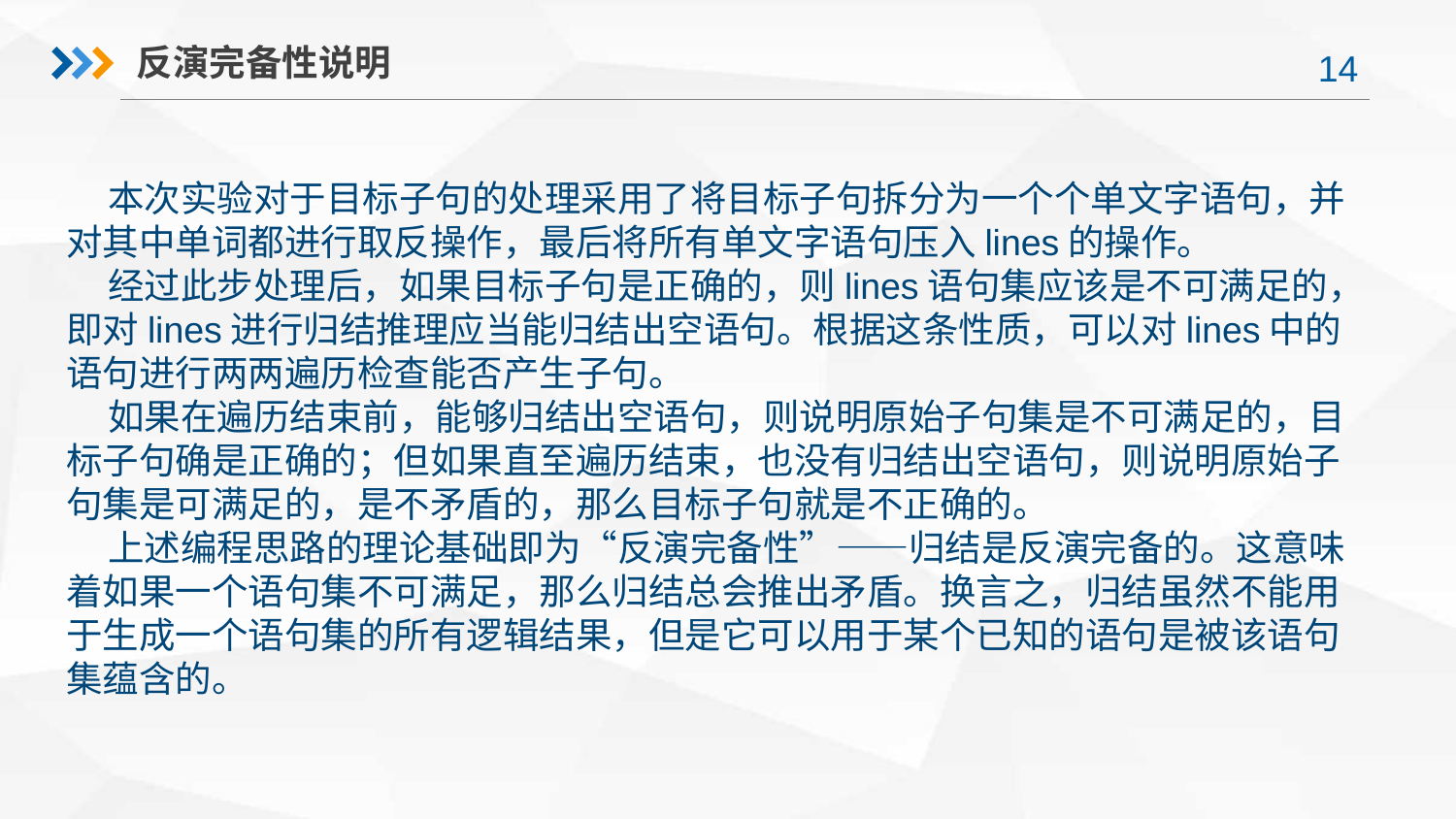

反演完备性说明
    本次实验对于目标子句的处理采用了将目标子句拆分为一个个单文字语句，并对其中单词都进行取反操作，最后将所有单文字语句压入lines的操作。
    经过此步处理后，如果目标子句是正确的，则lines语句集应该是不可满足的，即对lines进行归结推理应当能归结出空语句。根据这条性质，可以对lines中的语句进行两两遍历检查能否产生子句。
    如果在遍历结束前，能够归结出空语句，则说明原始子句集是不可满足的，目标子句确是正确的；但如果直至遍历结束，也没有归结出空语句，则说明原始子句集是可满足的，是不矛盾的，那么目标子句就是不正确的。
    上述编程思路的理论基础即为“反演完备性”——归结是反演完备的。这意味着如果一个语句集不可满足，那么归结总会推出矛盾。换言之，归结虽然不能用于生成一个语句集的所有逻辑结果，但是它可以用于某个已知的语句是被该语句集蕴含的。